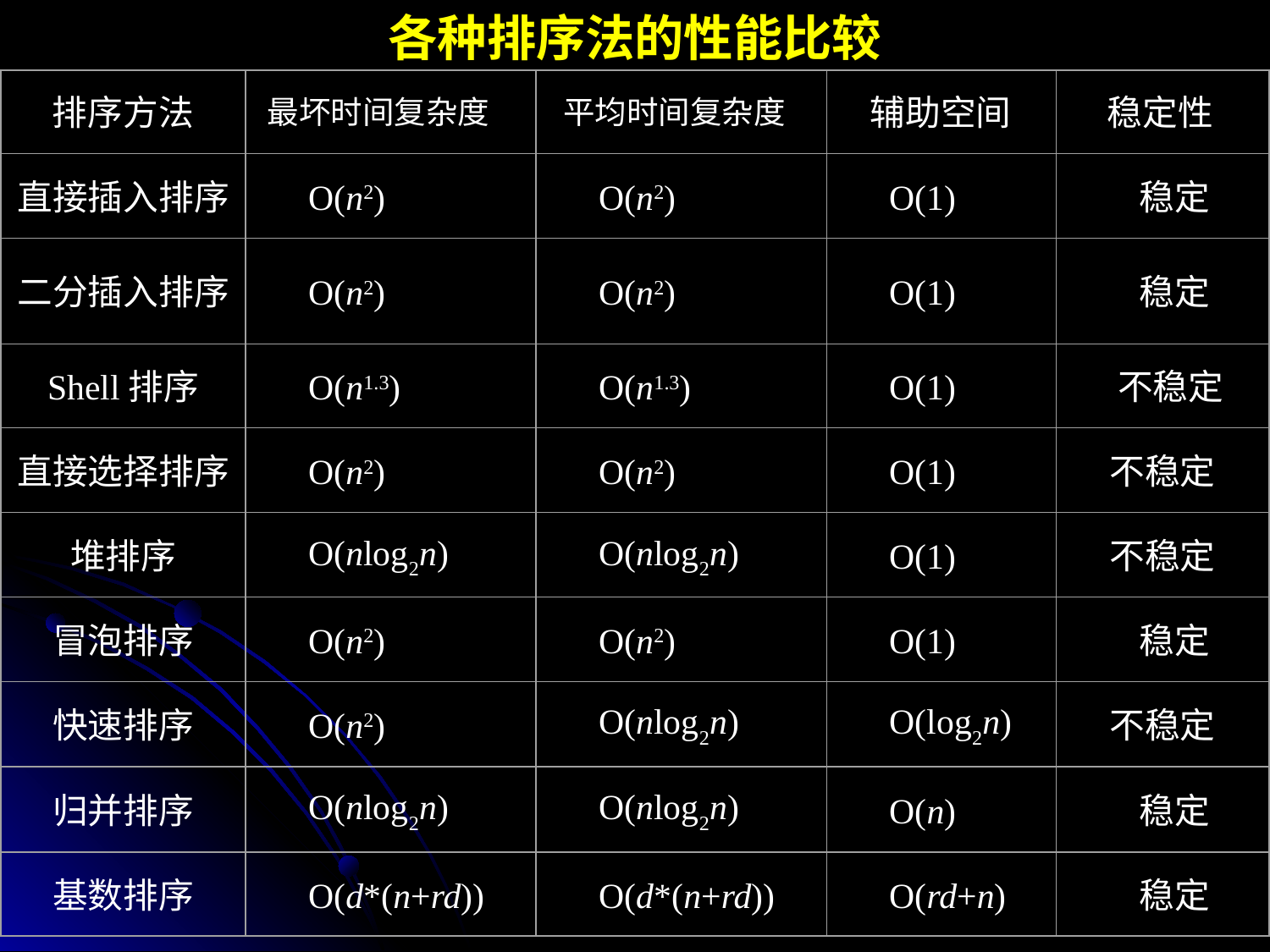

各种排序法的性能比较
最坏时间复杂度

  排序方法

平均时间复杂度

 辅助空间

  稳定性

直接插入排序

    O(n2)

    O(n2)

    O(1)

  稳定

二分插入排序

    O(n2)

    O(n2)

    O(1)

  稳定

Shell排序

    O(n1.3)

    O(n1.3)

    O(1)

 不稳定

直接选择排序

    O(n2)

    O(n2)

    O(1)

不稳定

堆排序

    O(nlog2n)

    O(nlog2n)

    O(1)

不稳定

冒泡排序

    O(n2)

    O(n2)

    O(1)

  稳定

快速排序

    O(n2)

    O(nlog2n)

    O(log2n)

不稳定

归并排序

    O(nlog2n)

    O(nlog2n)

    O(n)

  稳定

基数排序

    O(d*(n+rd))

    O(d*(n+rd))

    O(rd+n)

  稳定